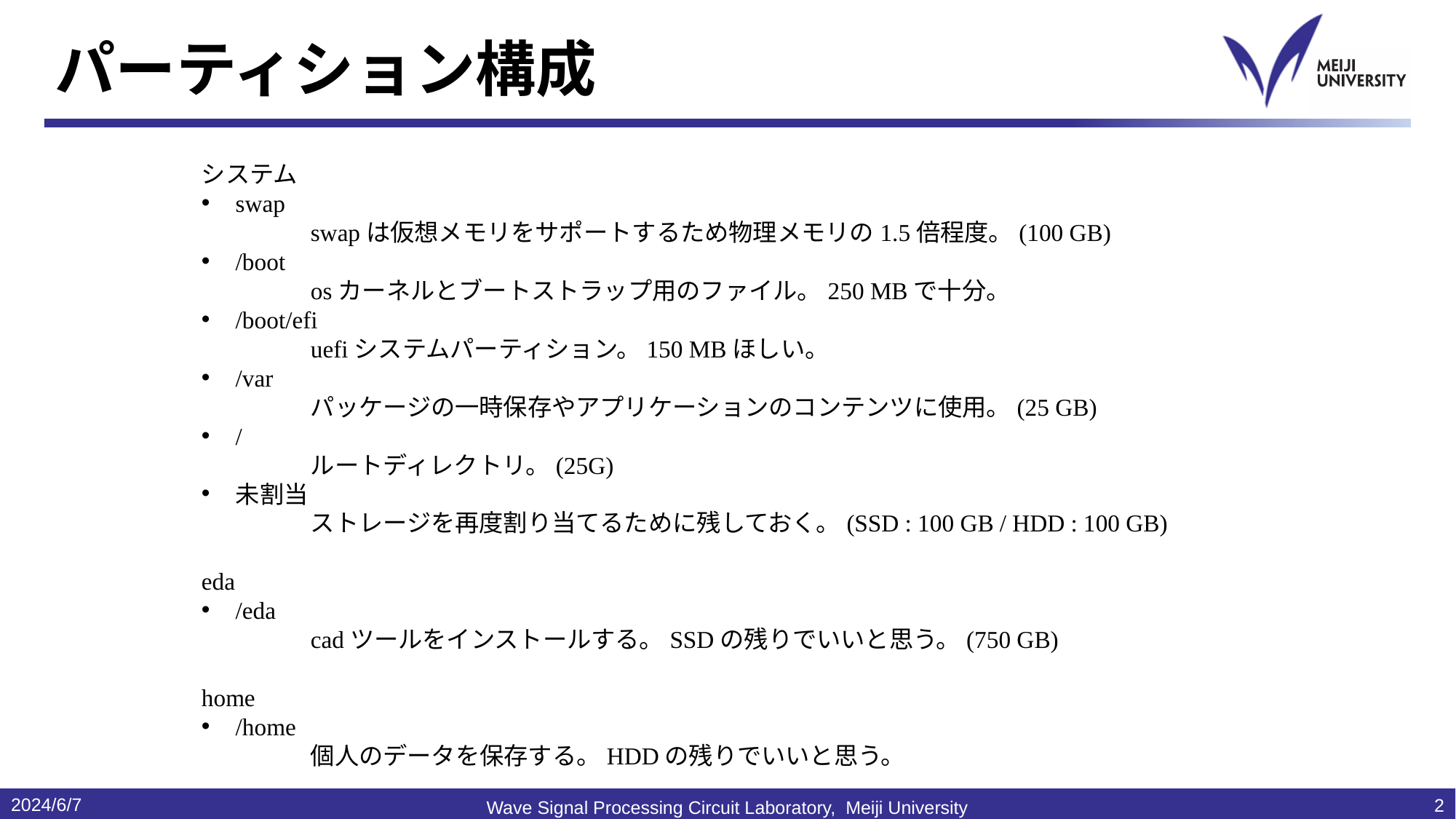

# パーティション構成
システム
swap
	swapは仮想メモリをサポートするため物理メモリの1.5倍程度。(100 GB)
/boot
	osカーネルとブートストラップ用のファイル。250 MBで十分。
/boot/efi
	uefiシステムパーティション。150 MBほしい。
/var
	パッケージの一時保存やアプリケーションのコンテンツに使用。(25 GB)
/
	ルートディレクトリ。(25G)
未割当
	ストレージを再度割り当てるために残しておく。(SSD : 100 GB / HDD : 100 GB)

eda
/eda
	cadツールをインストールする。SSDの残りでいいと思う。(750 GB)

home
/home
	個人のデータを保存する。HDDの残りでいいと思う。
2024/6/7
2
Wave Signal Processing Circuit Laboratory,  Meiji University